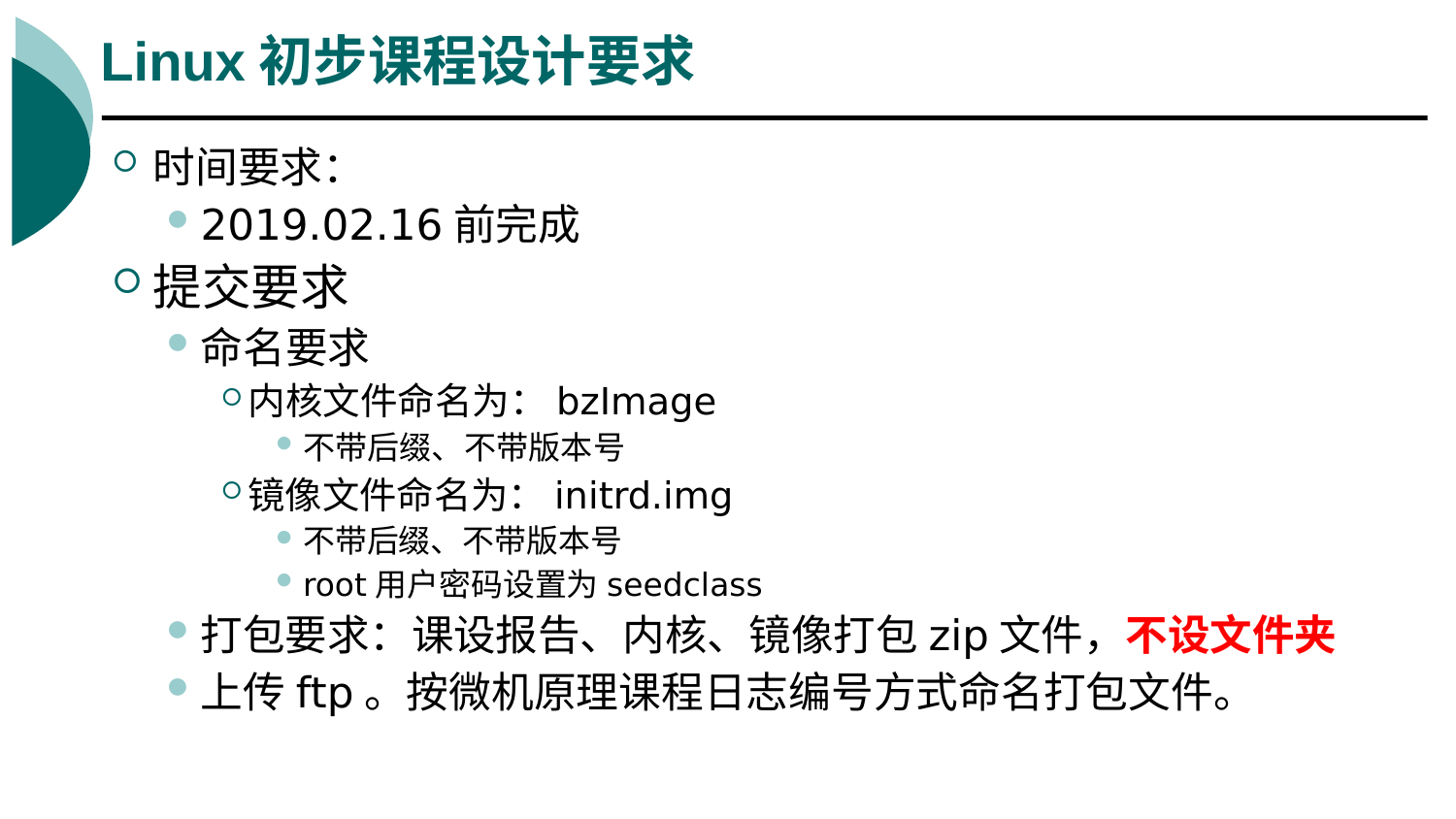

# Linux初步课程设计要求
时间要求：
2019.02.16前完成
提交要求
命名要求
内核文件命名为：bzImage
不带后缀、不带版本号
镜像文件命名为：initrd.img
不带后缀、不带版本号
root用户密码设置为seedclass
打包要求：课设报告、内核、镜像打包zip文件，不设文件夹
上传ftp。按微机原理课程日志编号方式命名打包文件。